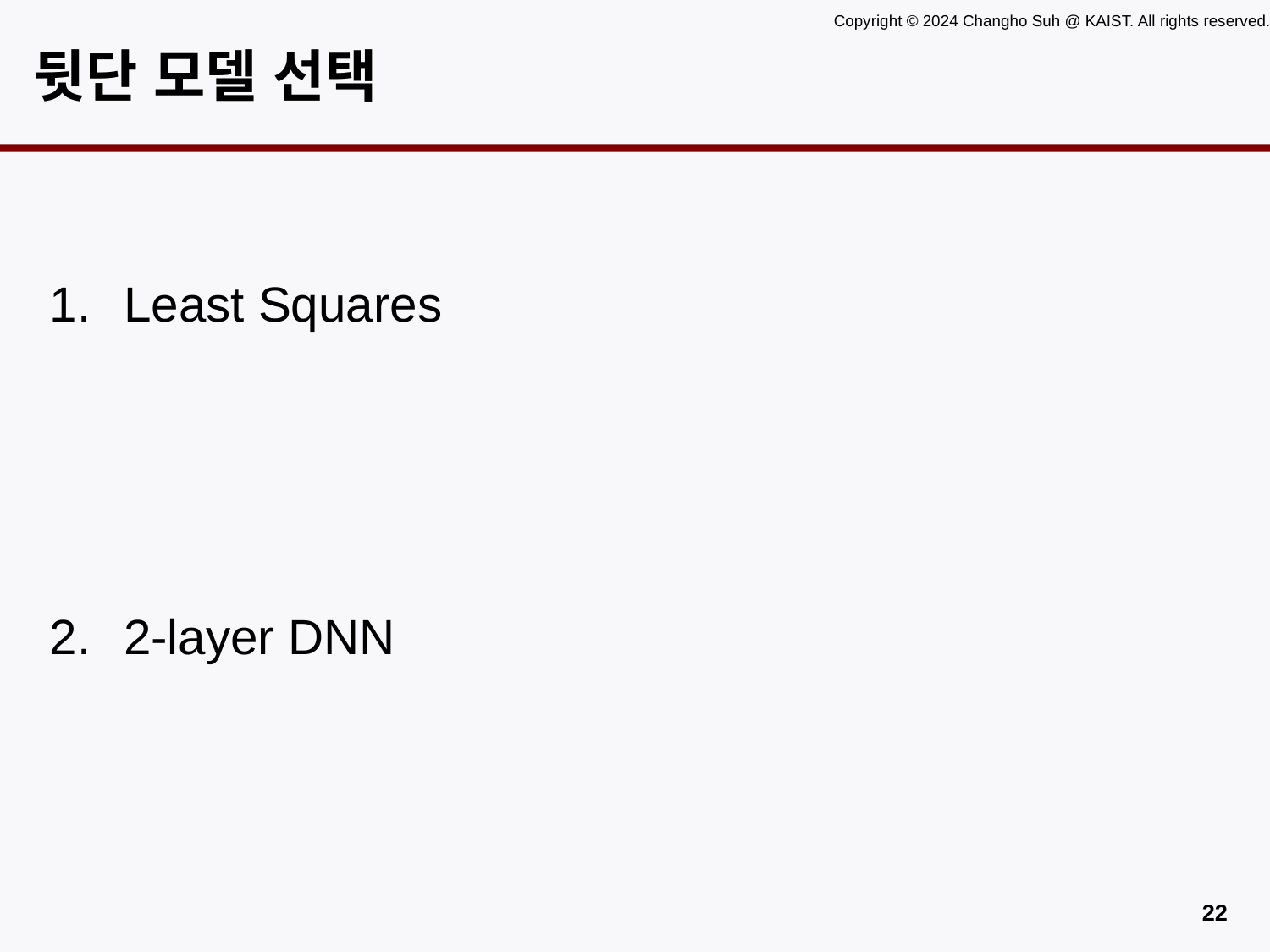

# 뒷단 모델 선택
1.
Least Squares
2.
2-layer DNN
22